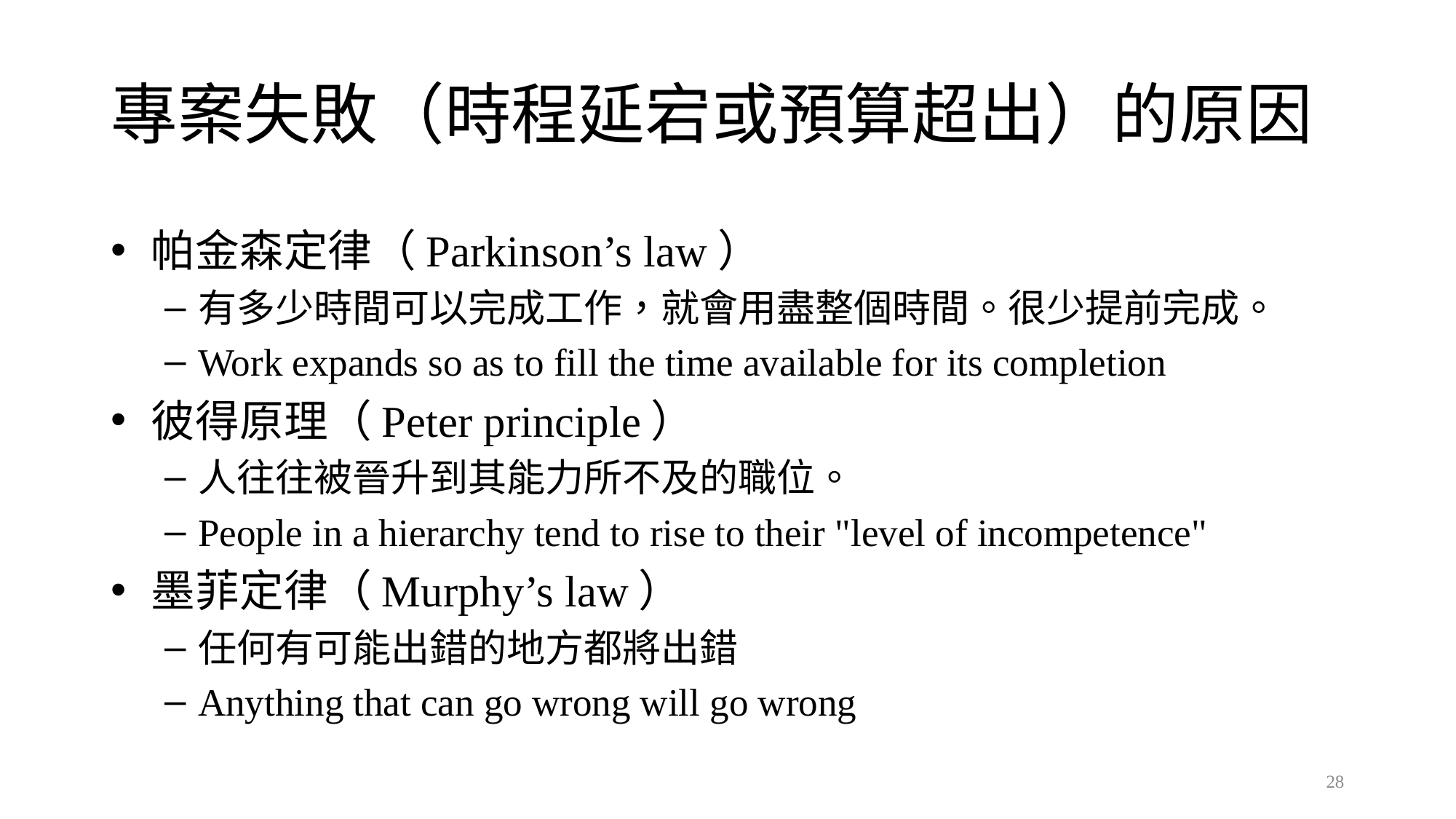

# 專案失敗（時程延宕或預算超出）的原因
帕金森定律（Parkinson’s law）
有多少時間可以完成工作，就會用盡整個時間。很少提前完成。
Work expands so as to fill the time available for its completion
彼得原理（Peter principle）
人往往被晉升到其能力所不及的職位。
People in a hierarchy tend to rise to their "level of incompetence"
墨菲定律（Murphy’s law）
任何有可能出錯的地方都將出錯
Anything that can go wrong will go wrong

28